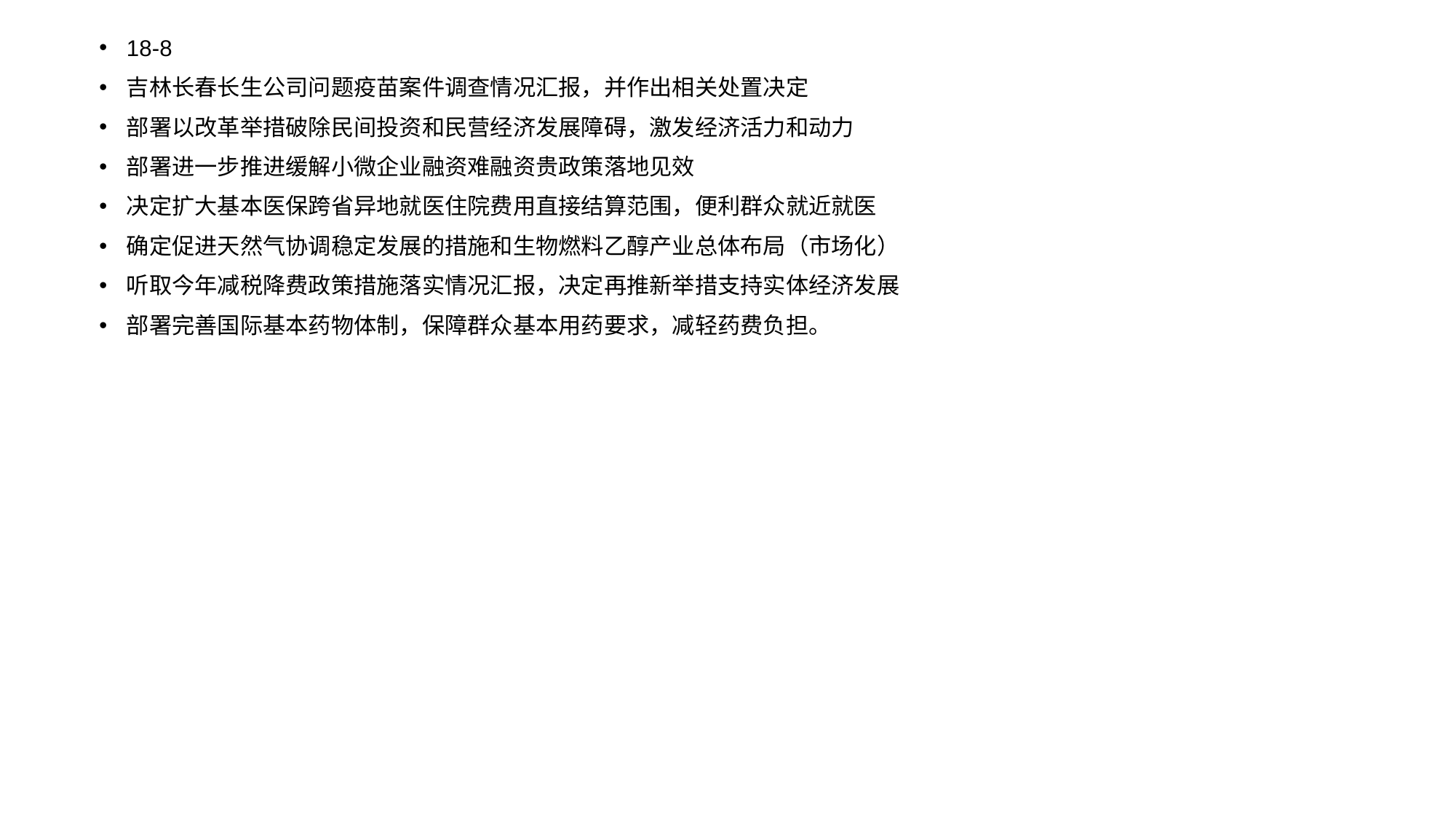

18-8
吉林长春长生公司问题疫苗案件调查情况汇报，并作出相关处置决定
部署以改革举措破除民间投资和民营经济发展障碍，激发经济活力和动力
部署进一步推进缓解小微企业融资难融资贵政策落地见效
决定扩大基本医保跨省异地就医住院费用直接结算范围，便利群众就近就医
确定促进天然气协调稳定发展的措施和生物燃料乙醇产业总体布局（市场化）
听取今年减税降费政策措施落实情况汇报，决定再推新举措支持实体经济发展
部署完善国际基本药物体制，保障群众基本用药要求，减轻药费负担。